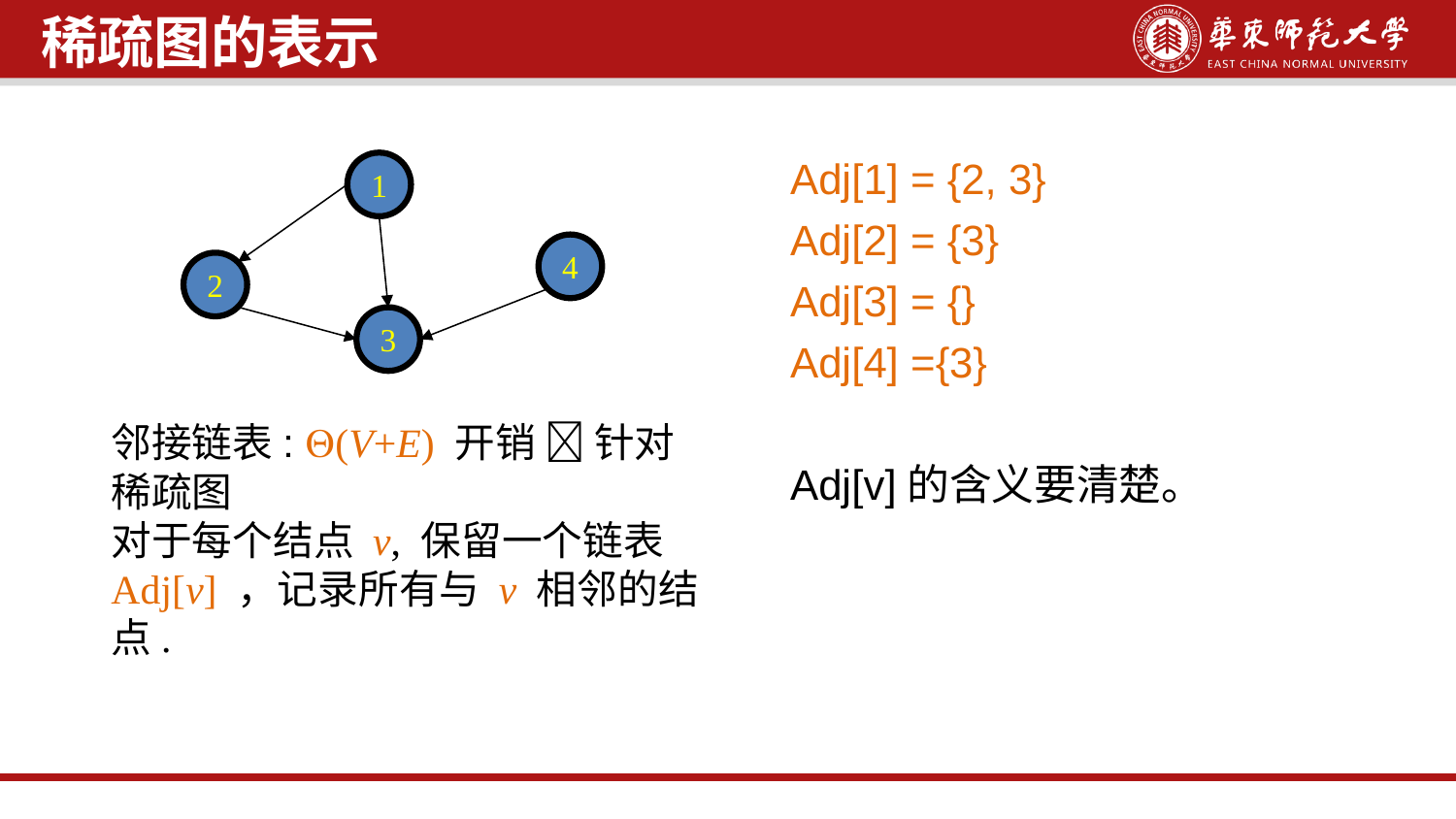

稀疏图的表示
1
Adj[1] = {2, 3}
Adj[2] = {3}
Adj[3] = {}
Adj[4] ={3}

Adj[v]的含义要清楚。

邻接链表: Θ(V+E) 开销 → 针对稀疏图
对于每个结点 v, 保留一个链表 Adj[v] ，记录所有与 v 相邻的结点.
4
2
3